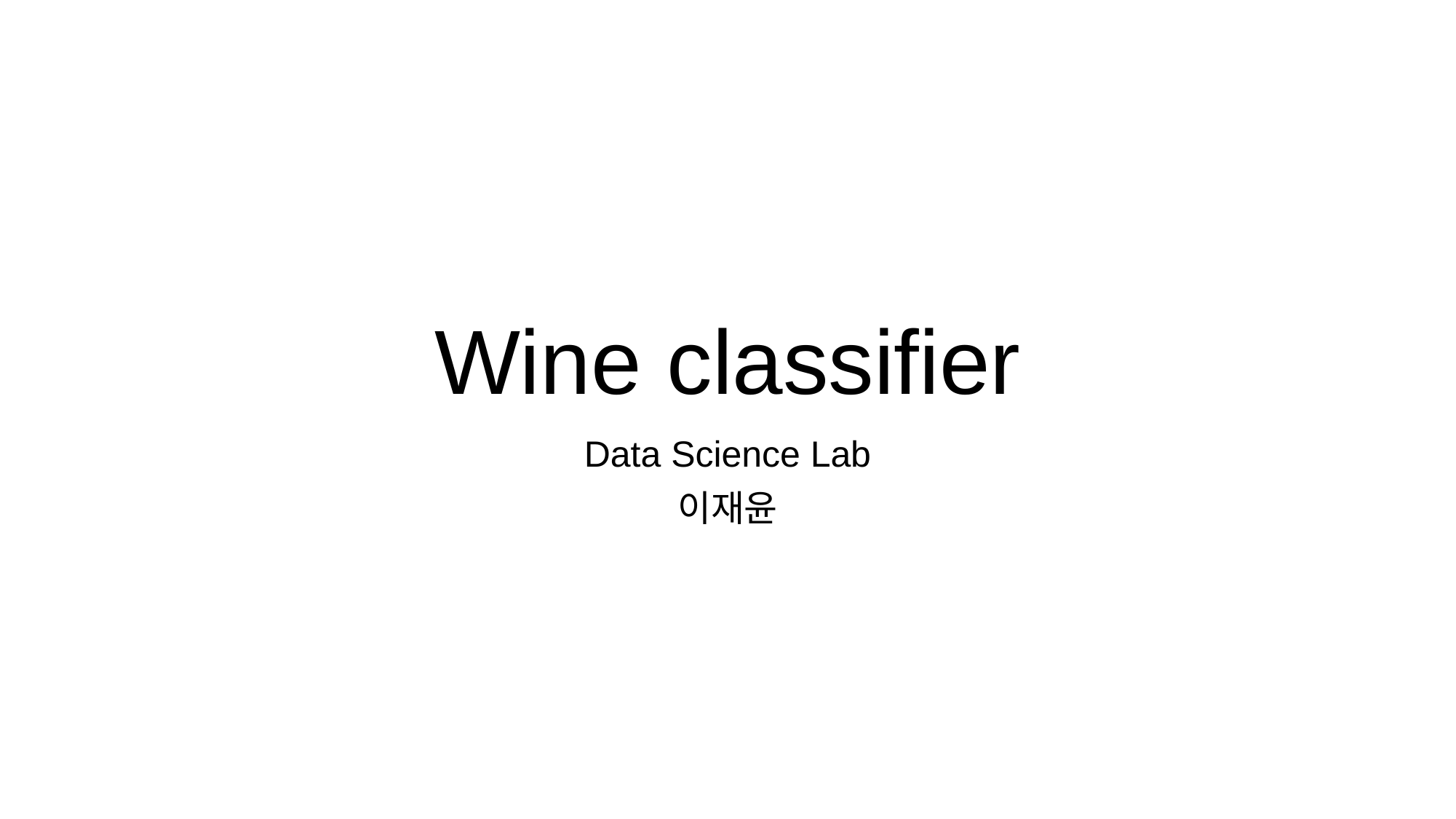

# Wine classifier
Data Science Lab
이재윤